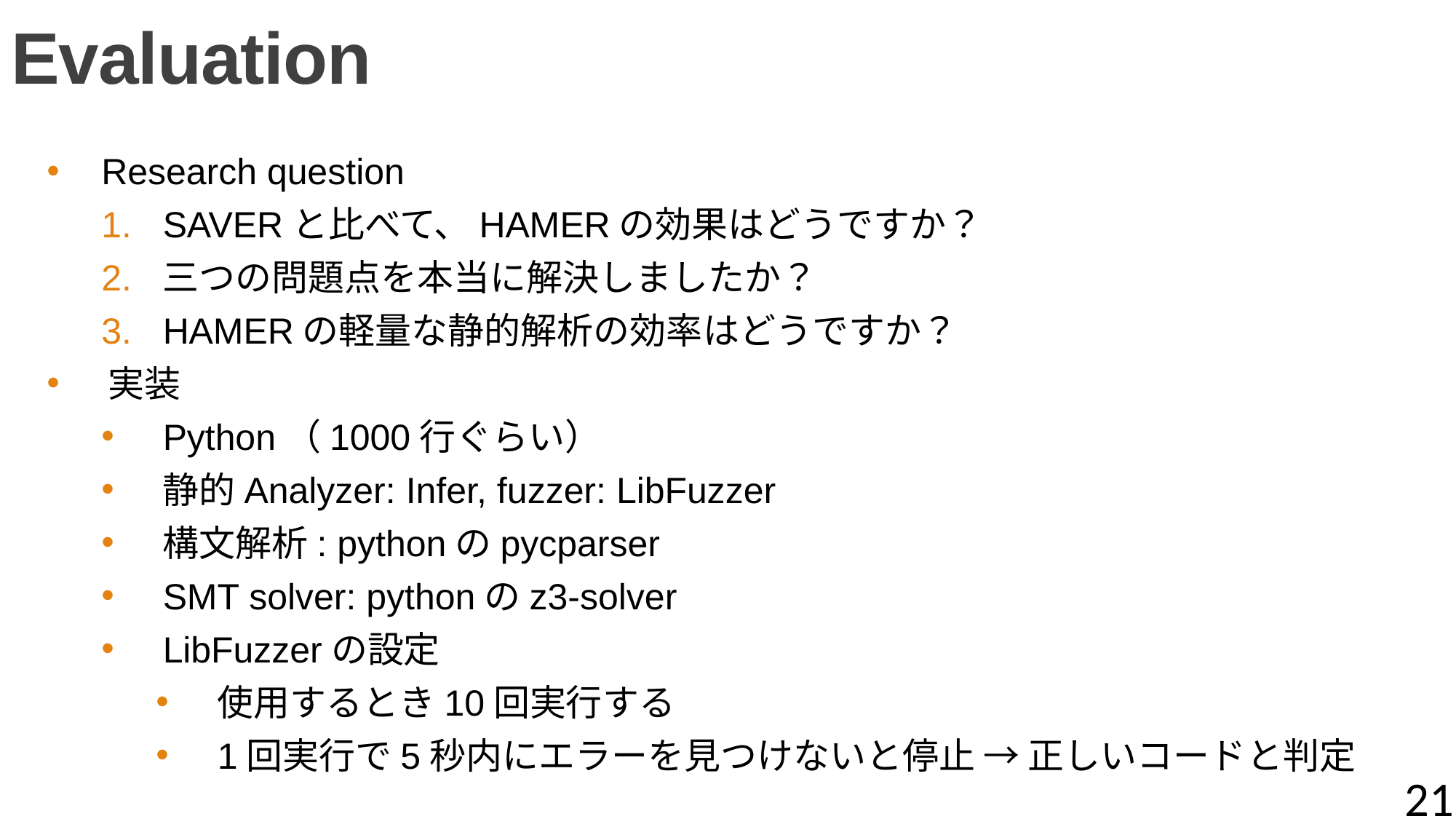

Evaluation
Research question
SAVERと比べて、HAMERの効果はどうですか？
三つの問題点を本当に解決しましたか？
HAMERの軽量な静的解析の効率はどうですか？
実装
Python（1000行ぐらい）
静的Analyzer: Infer, fuzzer: LibFuzzer
構文解析: pythonのpycparser
SMT solver: pythonのz3-solver
LibFuzzerの設定
使用するとき10回実行する
1回実行で5秒内にエラーを見つけないと停止 → 正しいコードと判定
21